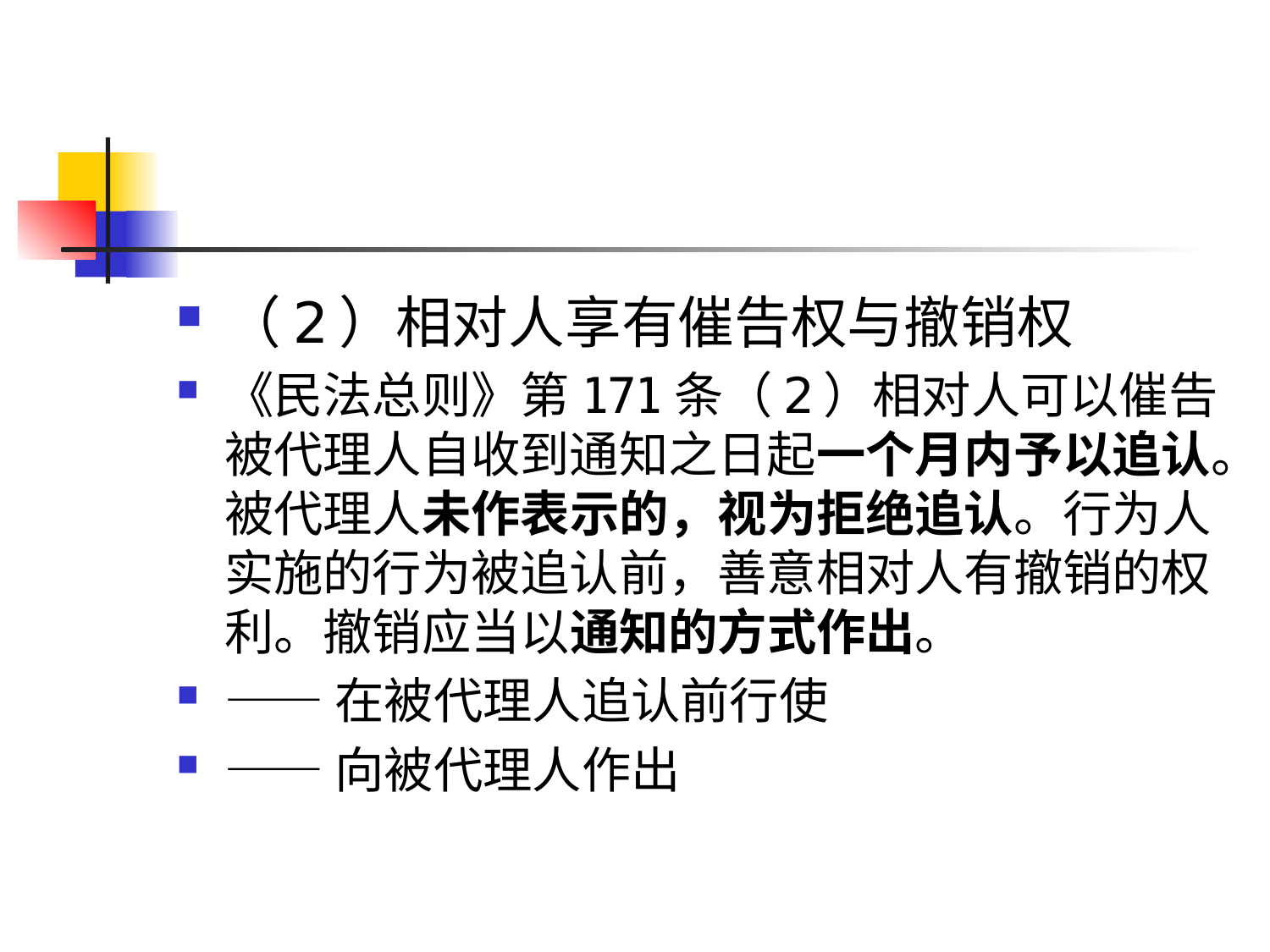

#
（2）相对人享有催告权与撤销权
《民法总则》第171条（2）相对人可以催告被代理人自收到通知之日起一个月内予以追认。被代理人未作表示的，视为拒绝追认。行为人实施的行为被追认前，善意相对人有撤销的权利。撤销应当以通知的方式作出。
——在被代理人追认前行使
——向被代理人作出